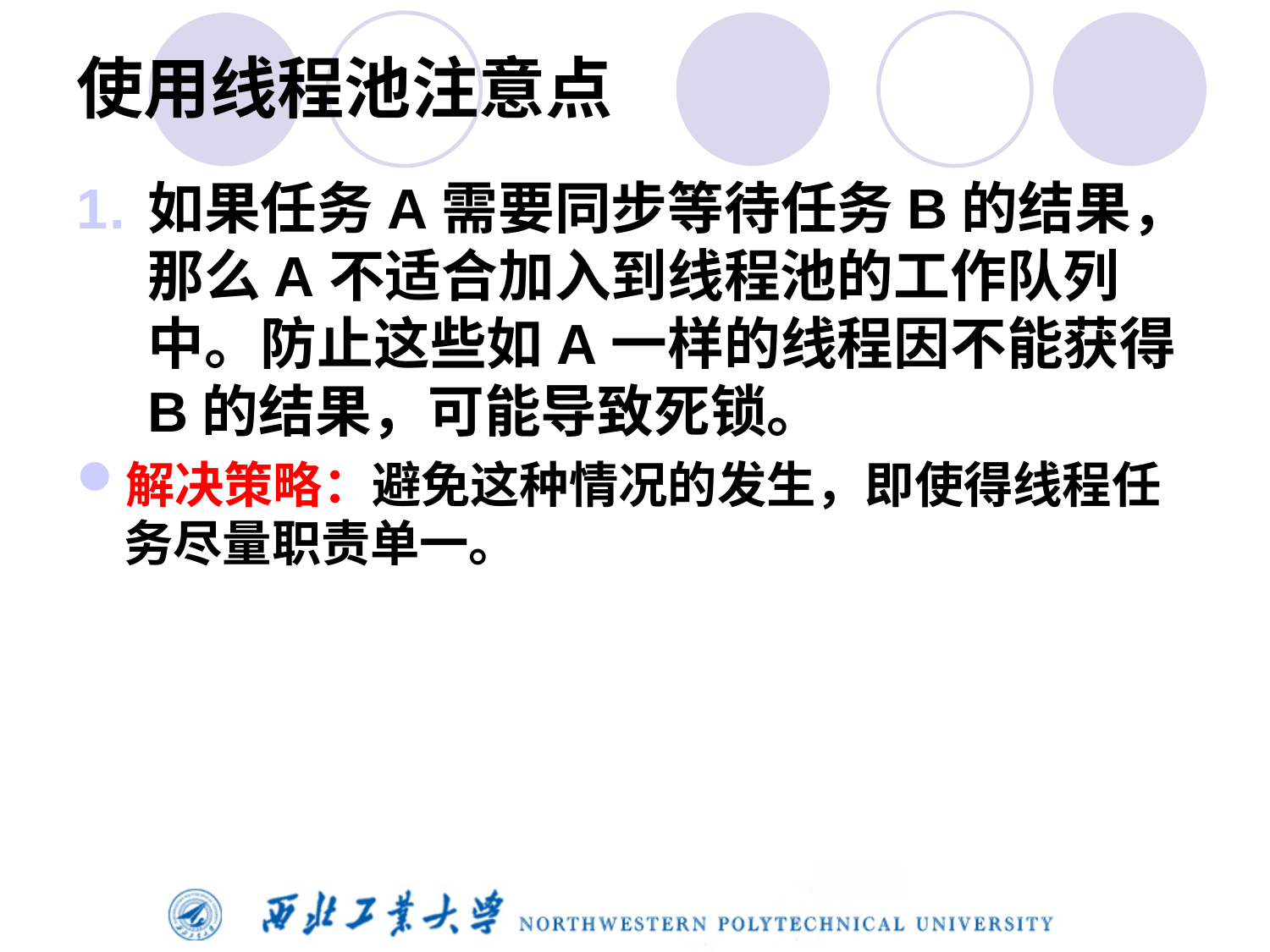

# 使用线程池注意点
如果任务A需要同步等待任务B的结果，那么A不适合加入到线程池的工作队列中。防止这些如A一样的线程因不能获得B的结果，可能导致死锁。
解决策略：避免这种情况的发生，即使得线程任务尽量职责单一。